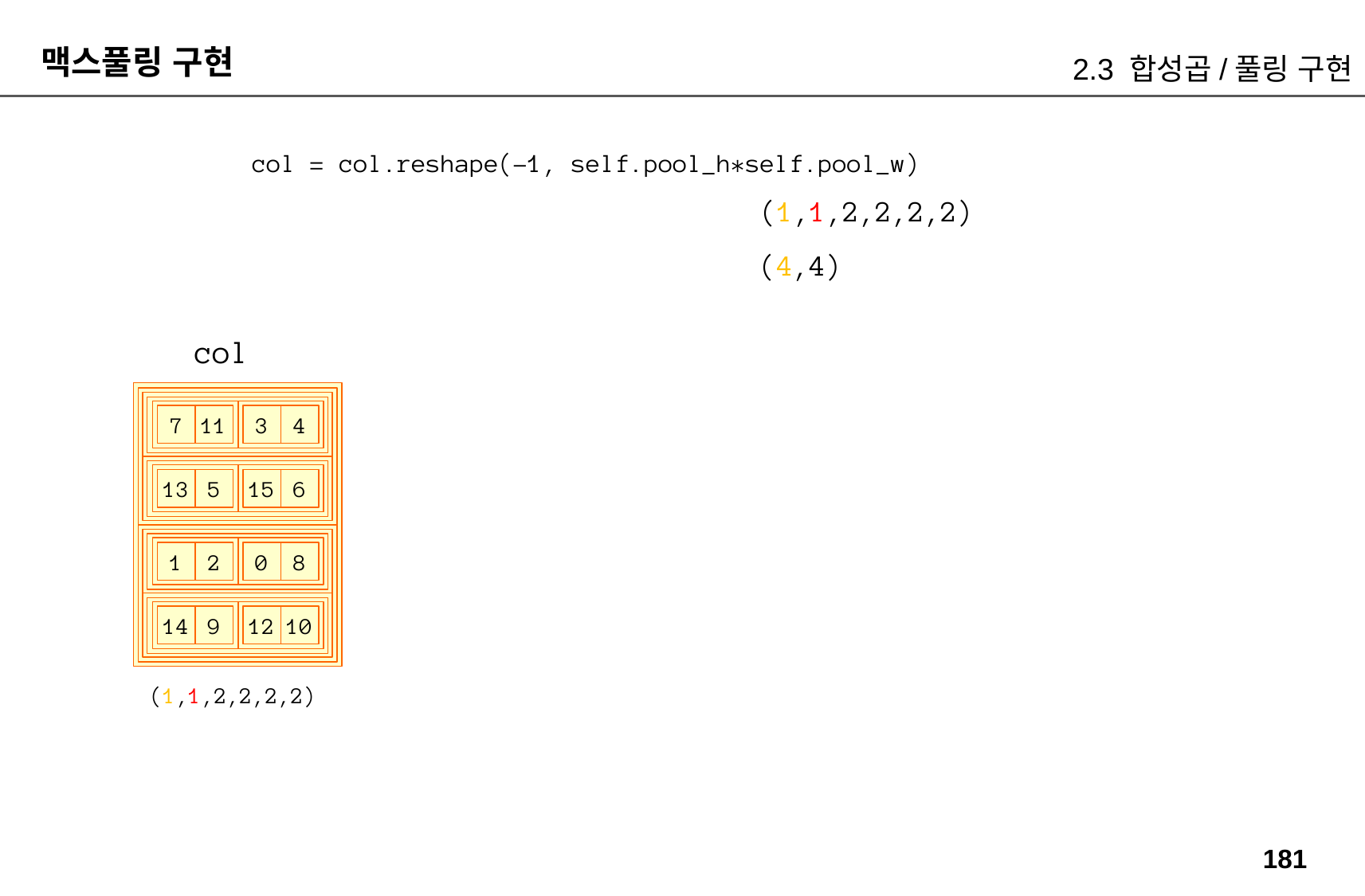

맥스풀링 구현
2.3 합성곱/풀링 구현
col = col.reshape(-1, self.pool_h*self.pool_w)
(1,1,2,2,2,2)
(4,4)
col

7
11
3
4

13
5
15
6

1
2
0
8

14
9
12
10
(1,1,2,2,2,2)